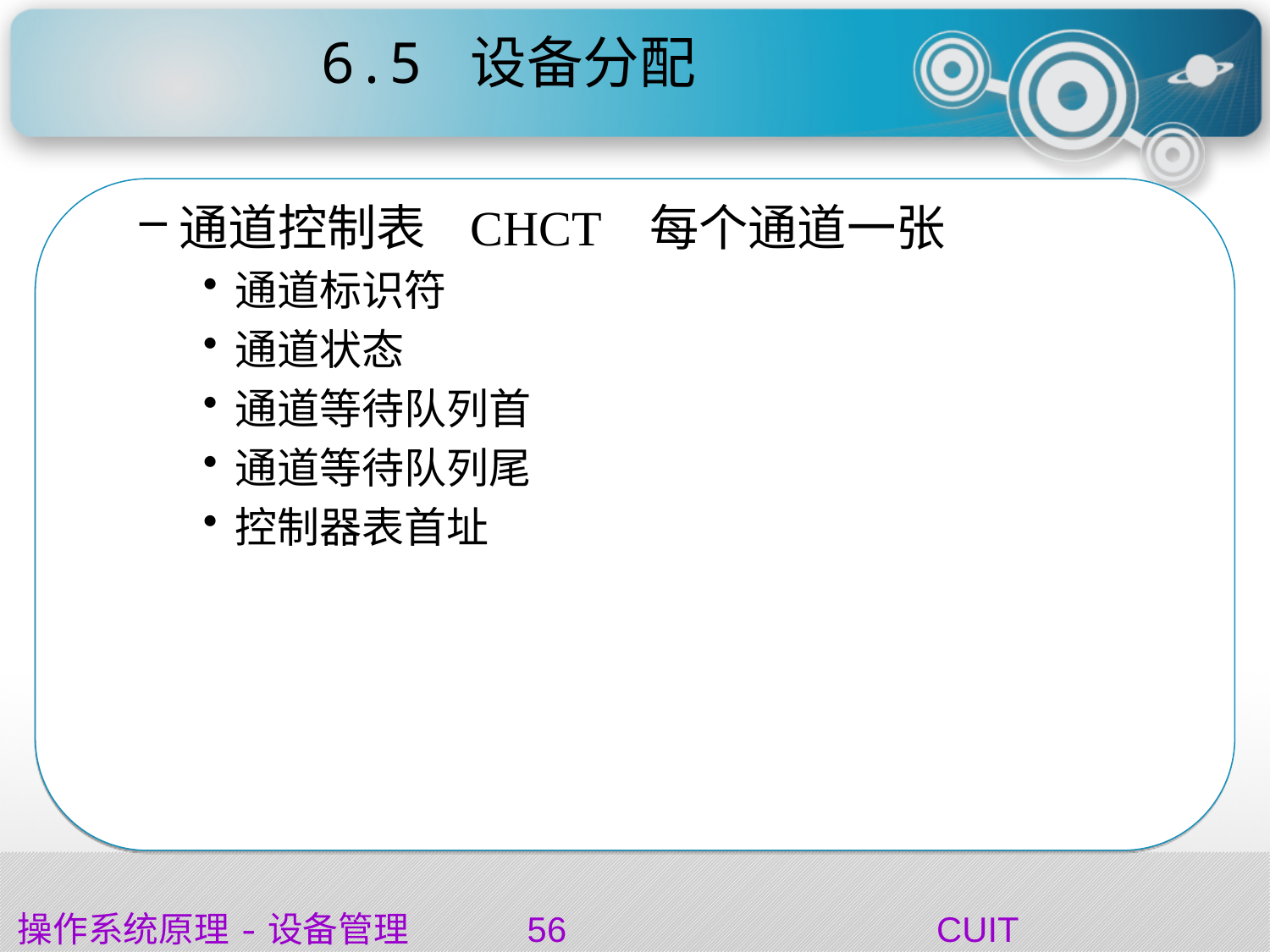

# 6.5 设备分配
通道控制表   CHCT   每个通道一张
通道标识符
通道状态
通道等待队列首
通道等待队列尾
控制器表首址